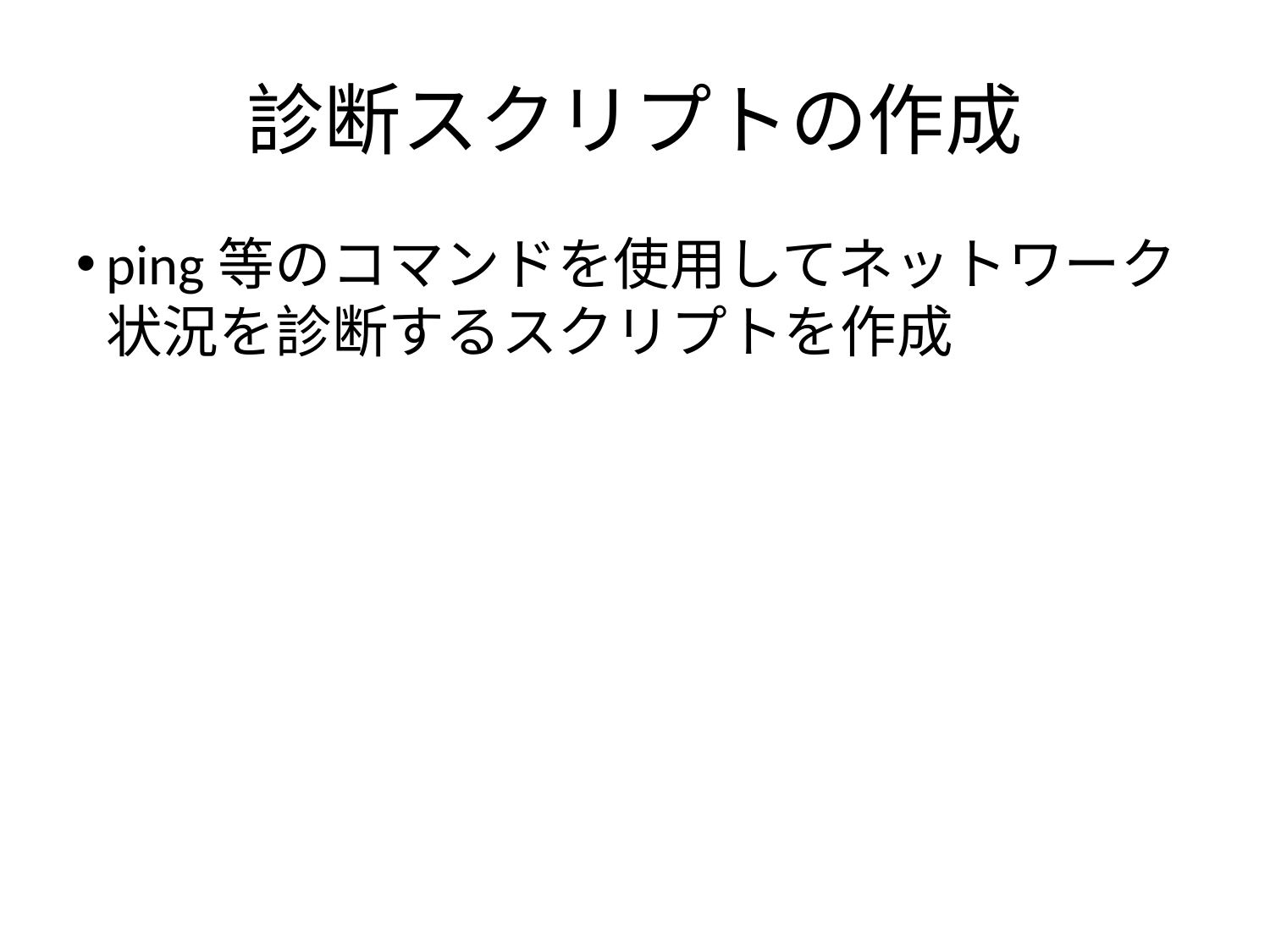

診断スクリプトの作成
ping等のコマンドを使用してネットワーク状況を診断するスクリプトを作成